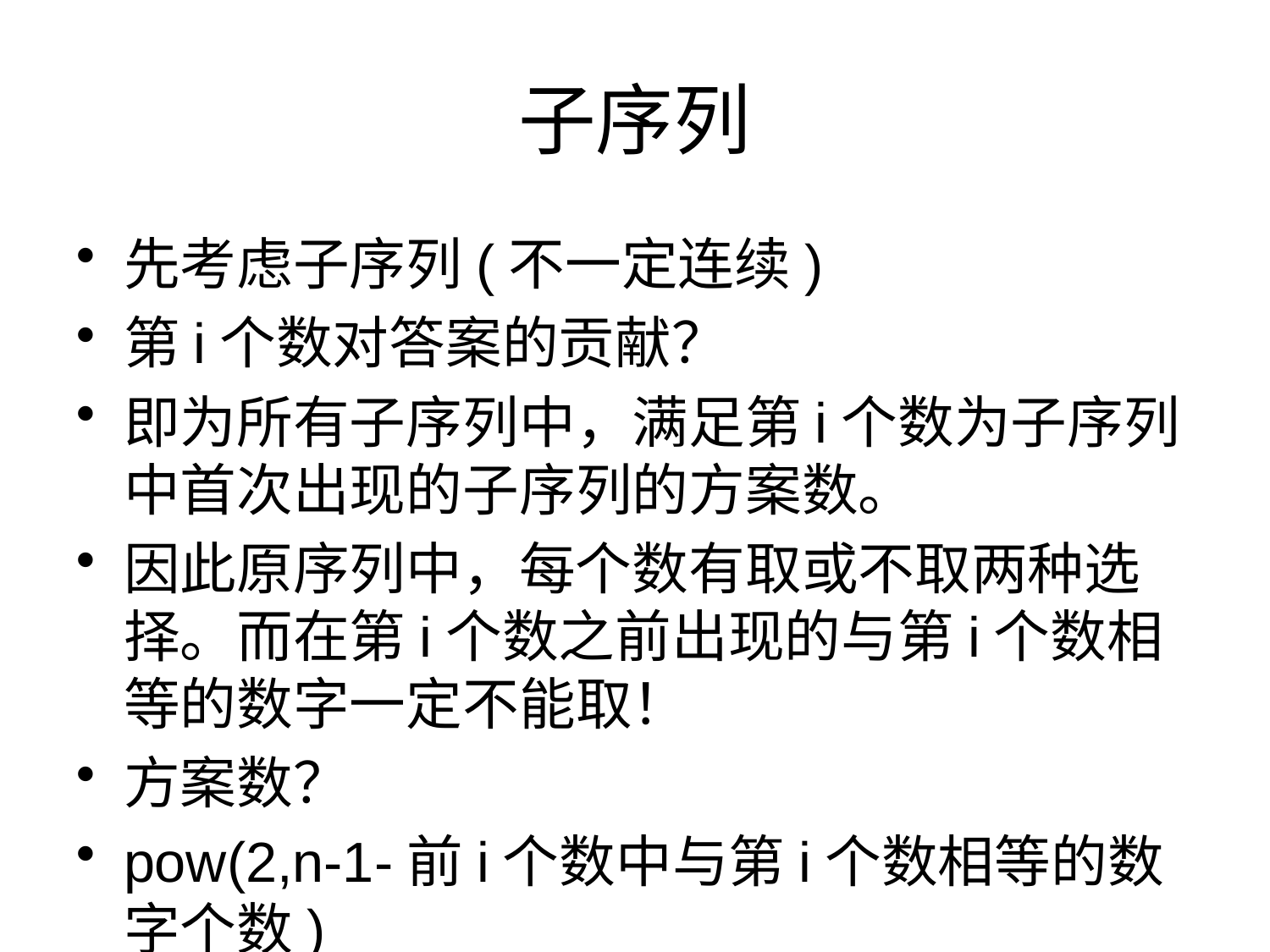

# 子序列
先考虑子序列(不一定连续)
第i个数对答案的贡献？
即为所有子序列中，满足第i个数为子序列中首次出现的子序列的方案数。
因此原序列中，每个数有取或不取两种选择。而在第i个数之前出现的与第i个数相等的数字一定不能取！
方案数？
pow(2,n-1-前i个数中与第i个数相等的数字个数)